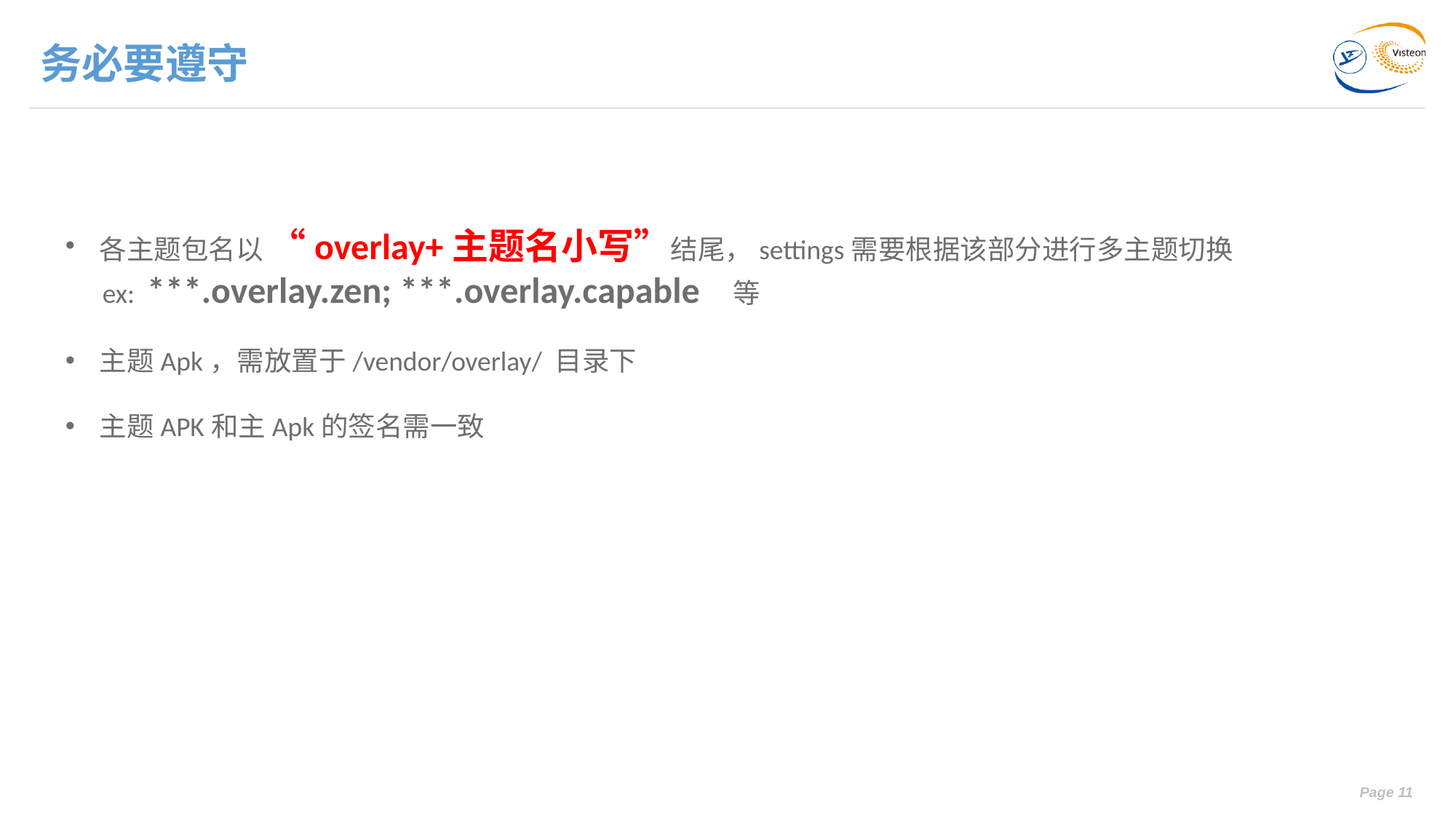

# 务必要遵守

各主题包名以 “overlay+主题名小写”结尾，settings需要根据该部分进行多主题切换
      ex:  ***.overlay.zen; ***.overlay.capable   等

主题Apk，需放置于/vendor/overlay/ 目录下

主题APK和主Apk的签名需一致